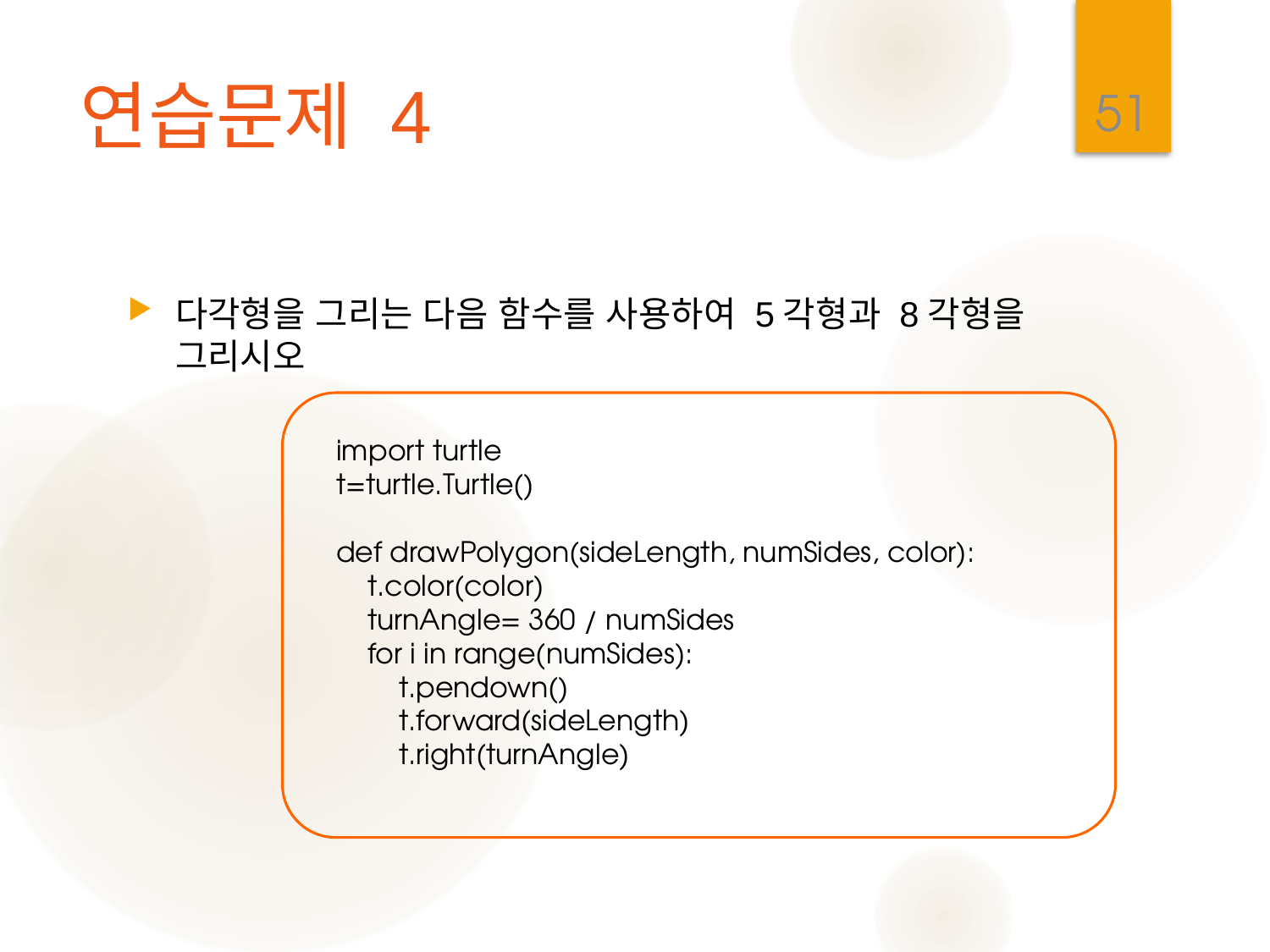

51
# 연습문제 4
다각형을 그리는 다음 함수를 사용하여 5각형과 8각형을 그리시오

import turtle
t=turtle.Turtle()

def drawPolygon(sideLength, numSides, color):
    t.color(color)
    turnAngle= 360 / numSides
    for i in range(numSides):
        t.pendown()
        t.forward(sideLength)
        t.right(turnAngle)